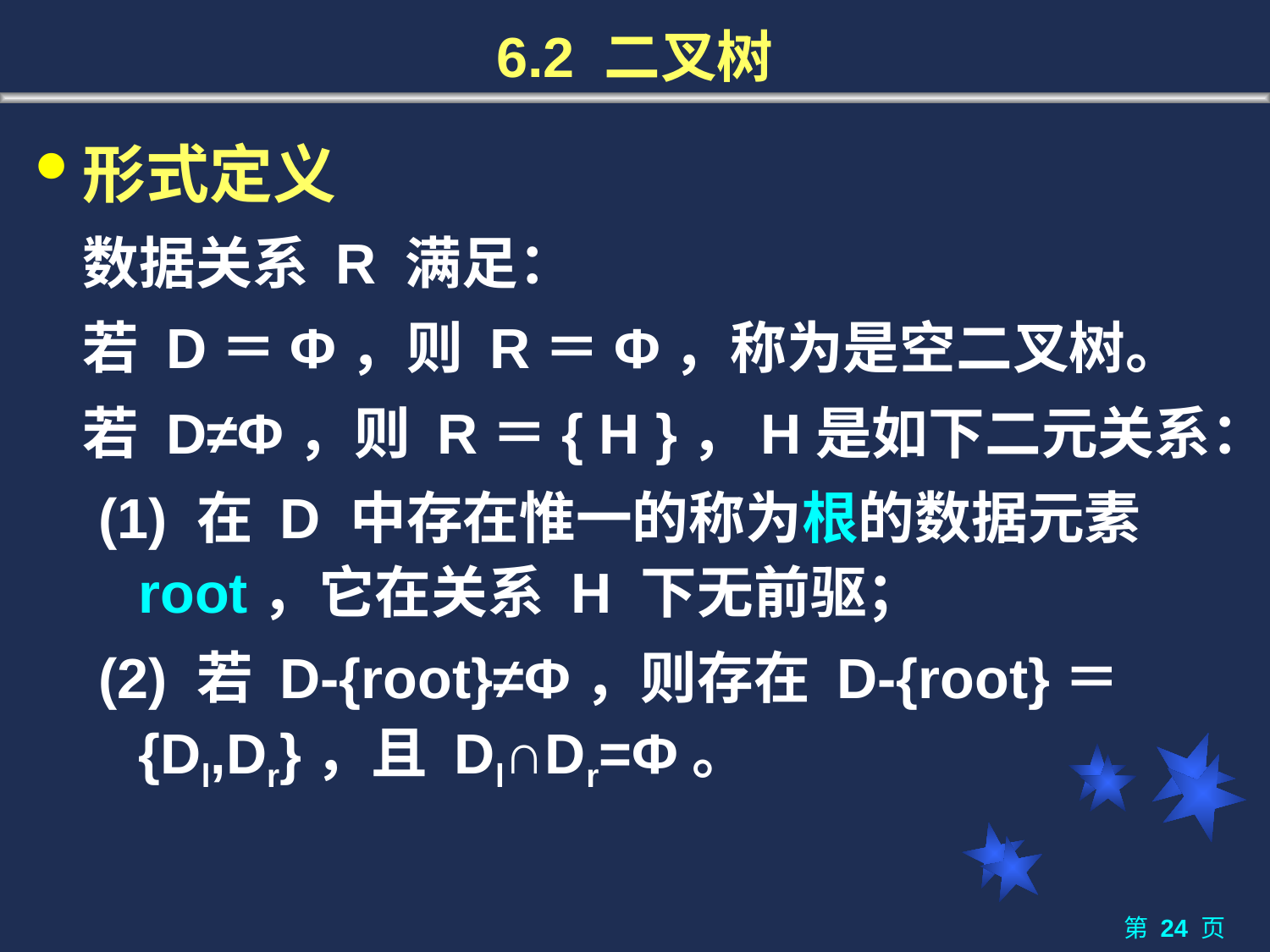

# 6.2 二叉树
形式定义
	数据关系 R 满足：
	若 D＝Φ，则 R＝Φ，称为是空二叉树。
	若 D≠Φ，则 R＝{ H }，H是如下二元关系：
(1) 在 D 中存在惟一的称为根的数据元素root，它在关系 H 下无前驱；
(2) 若 D-{root}≠Φ，则存在 D-{root}＝{Dl,Dr}，且 Dl∩Dr=Φ。
第 24 页